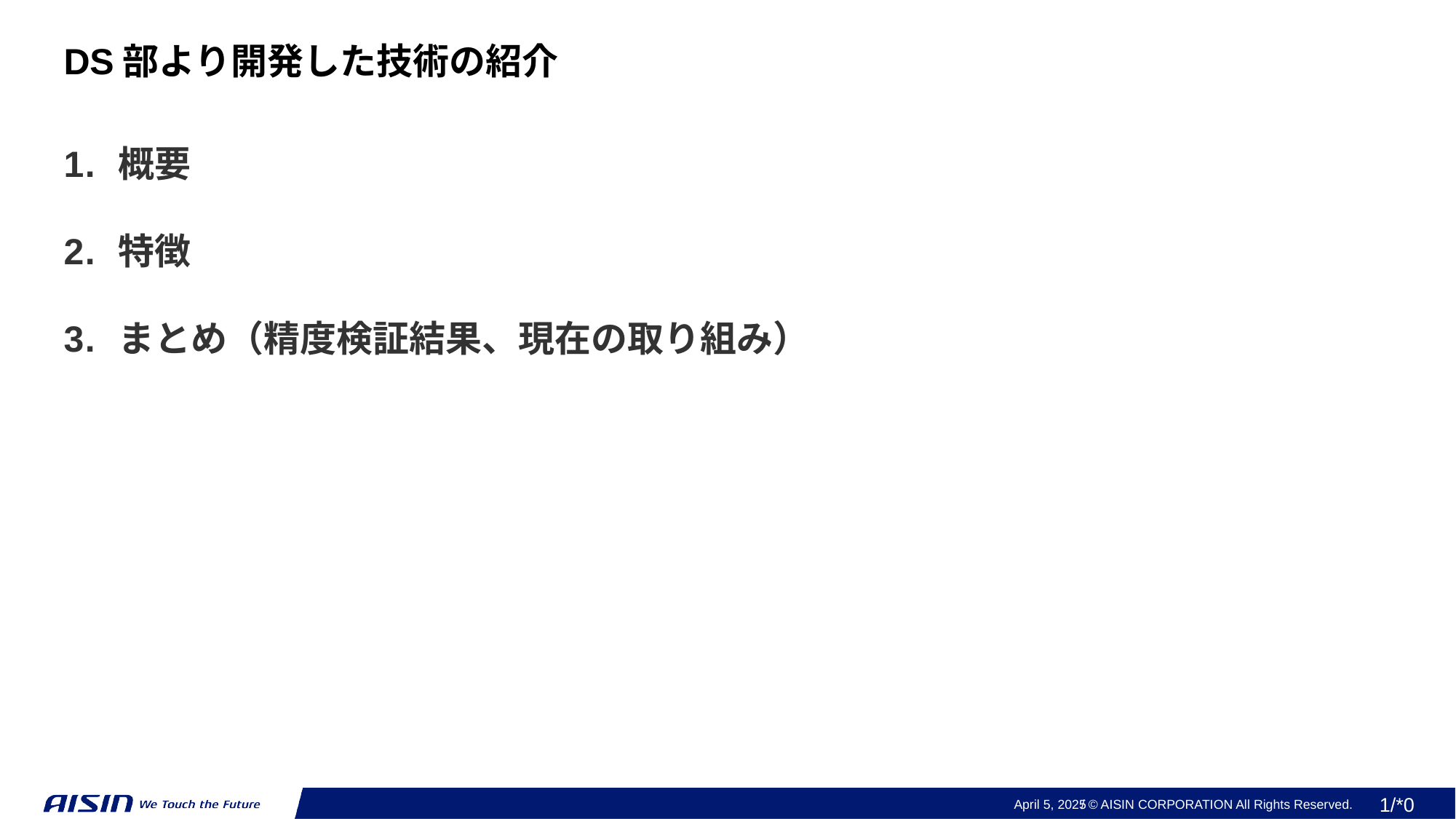

DS部より開発した技術の紹介
概要
特徴
まとめ（精度検証結果、現在の取り組み）
April 5, 2025